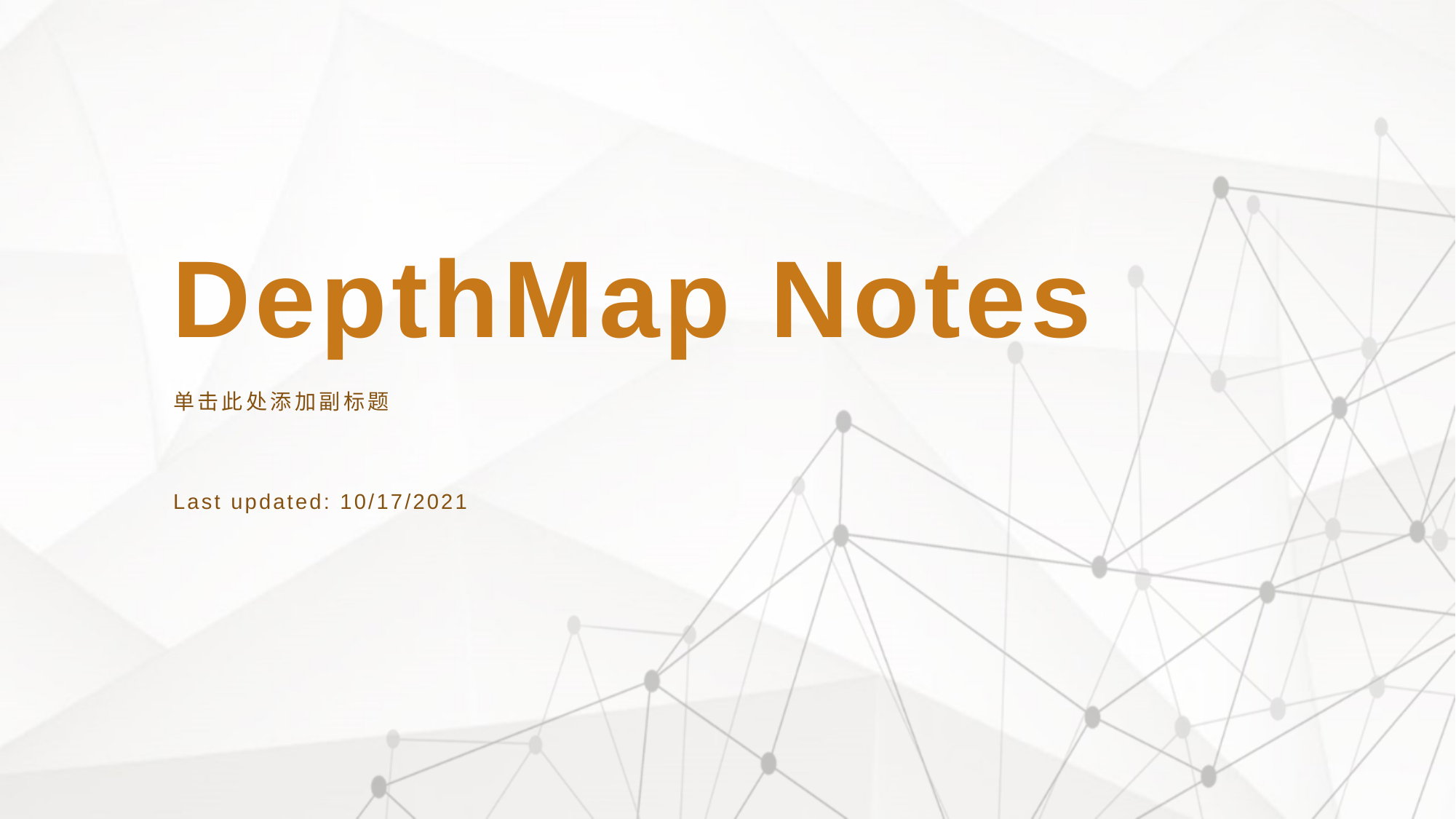

# DepthMap Notes
单击此处添加副标题
Last updated: 10/17/2021